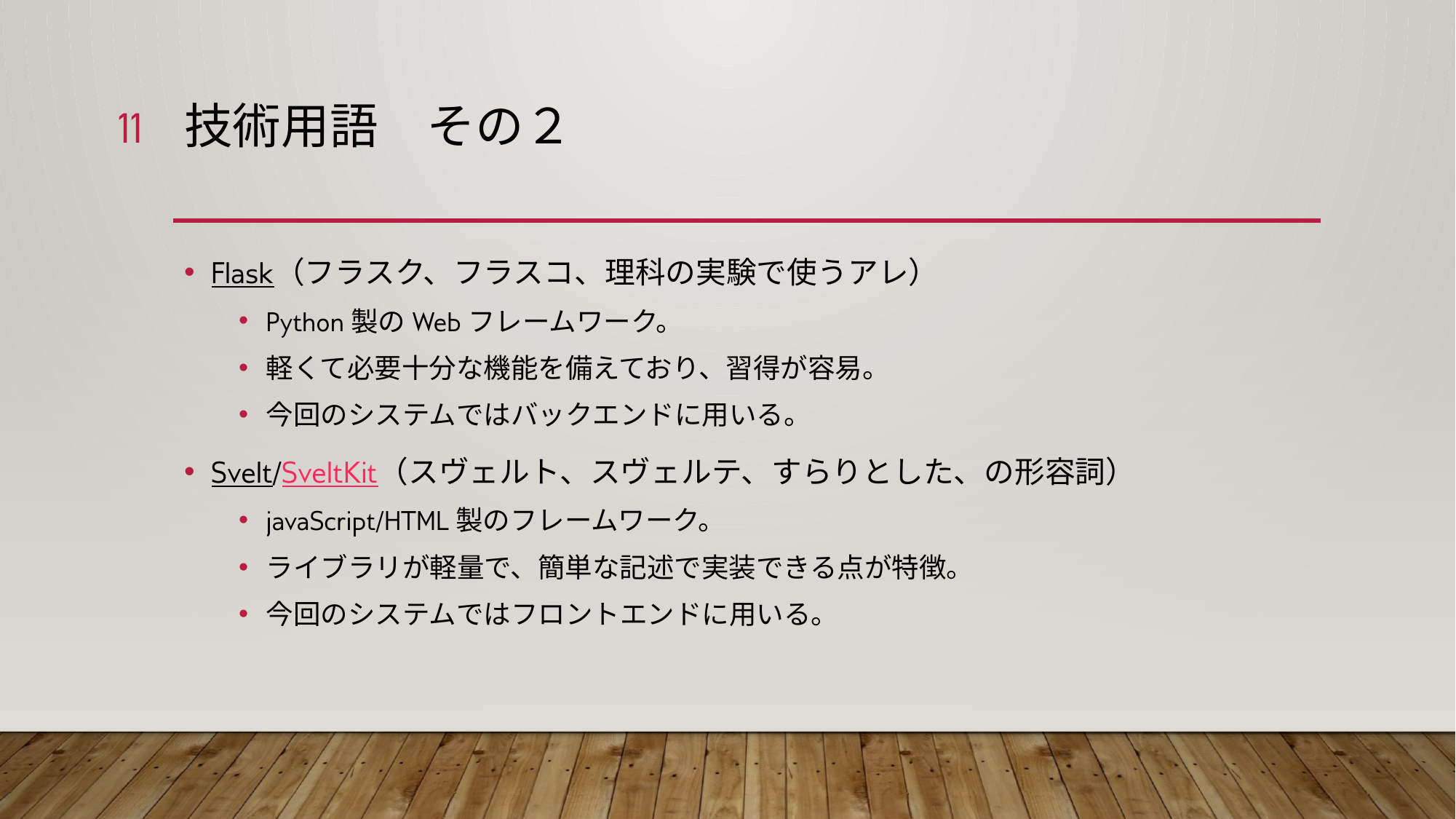

11
# 技術用語　その２
Flask（フラスク、フラスコ、理科の実験で使うアレ）
Python製のWebフレームワーク。
軽くて必要十分な機能を備えており、習得が容易。
今回のシステムではバックエンドに用いる。
Svelt/SveltKit（スヴェルト、スヴェルテ、すらりとした、の形容詞）
javaScript/HTML製のフレームワーク。
ライブラリが軽量で、簡単な記述で実装できる点が特徴。
今回のシステムではフロントエンドに用いる。